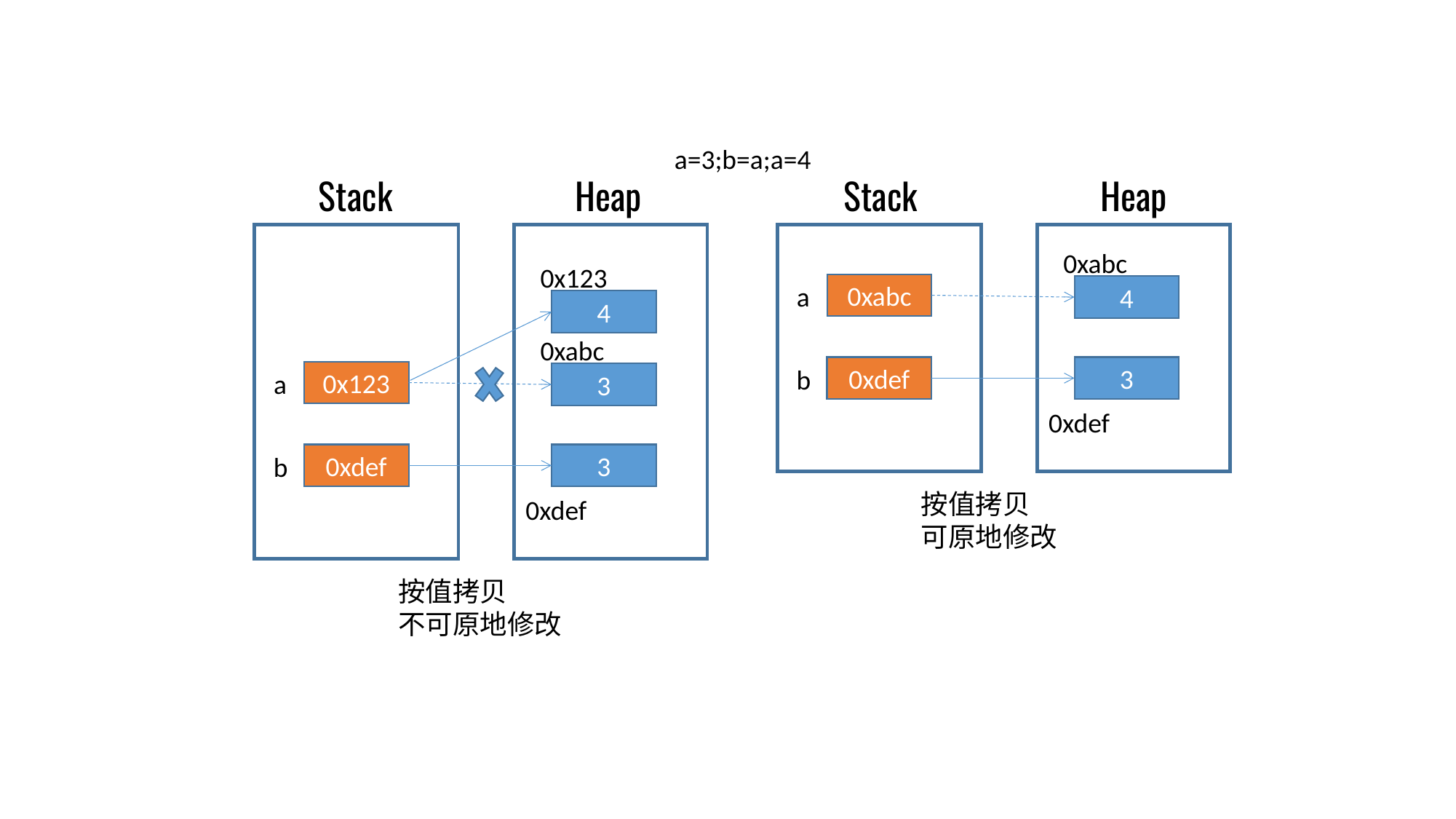

a=3;b=a;a=4
Stack
Heap
Stack
Heap

0xabc
0x123
a
0xabc
4
4
0xabc
b
0xdef
3

a
0x123
3
0xdef
b
0xdef
3
按值拷贝
可原地修改
0xdef
按值拷贝
不可原地修改